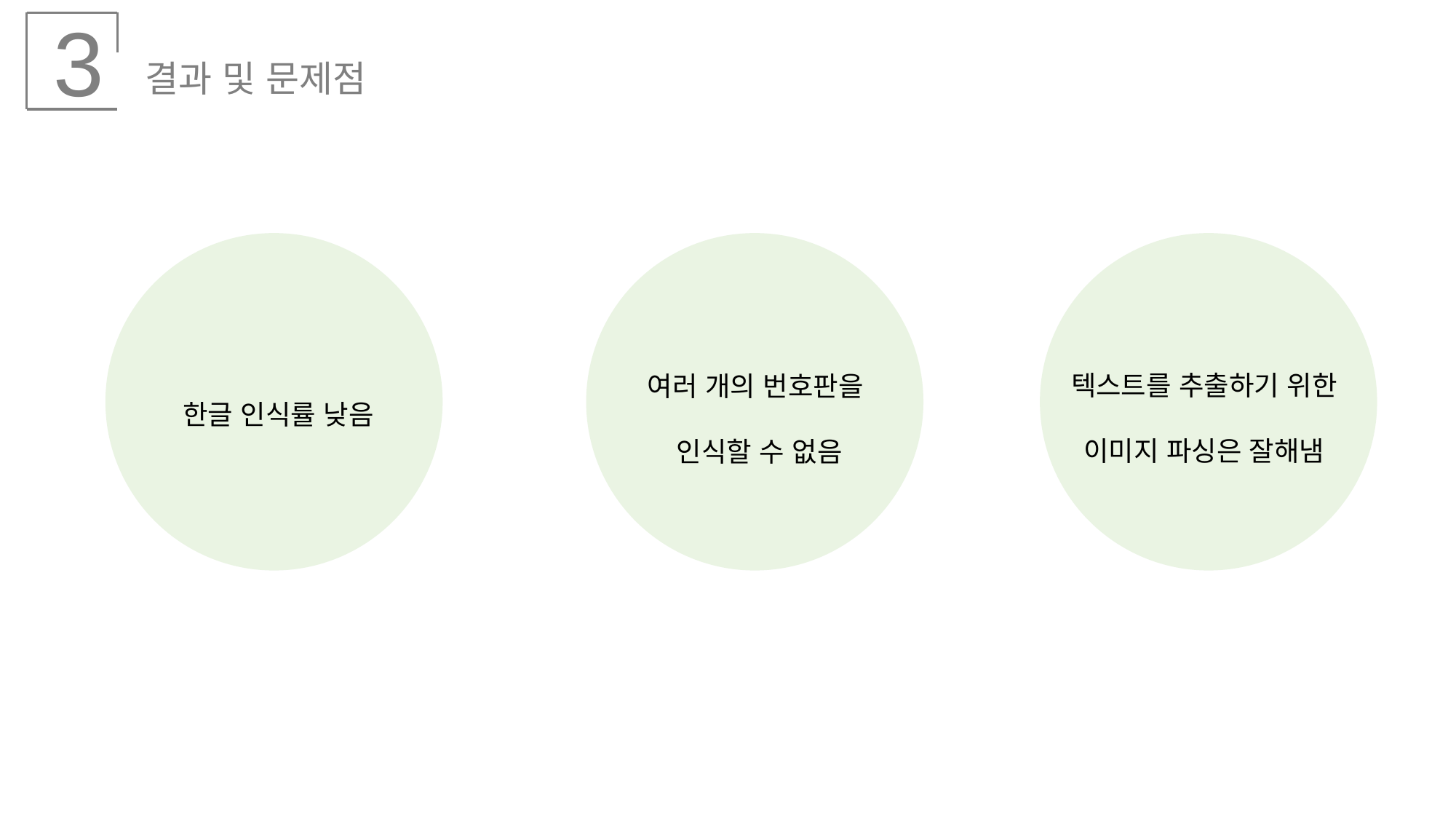

3
 결과 및 문제점

텍스트를 추출하기 위한
이미지 파싱은 잘해냄

여러 개의 번호판을
 인식할 수 없음

한글 인식률 낮음